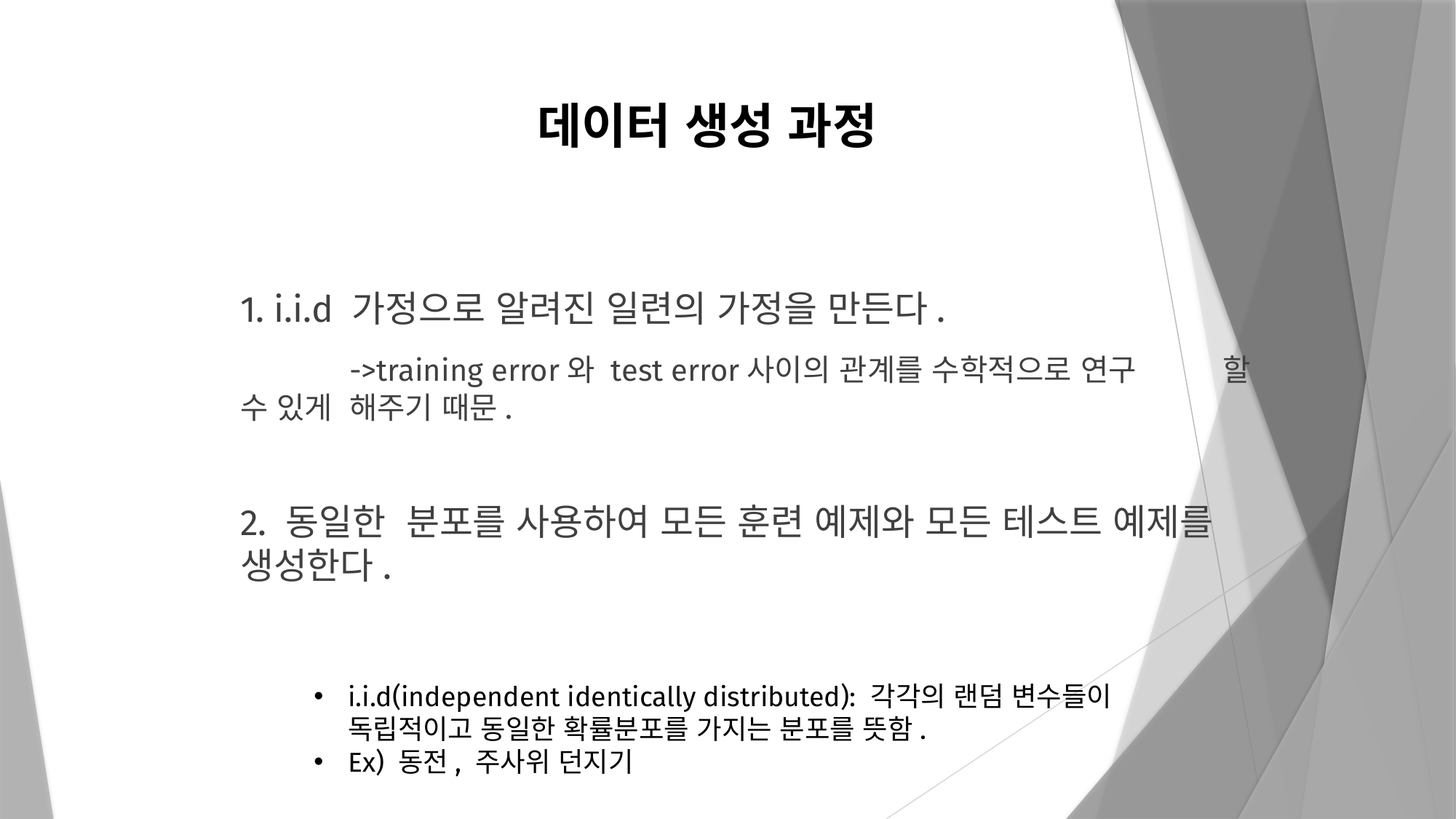

# 데이터 생성 과정
1. i.i.d 가정으로 알려진 일련의 가정을 만든다.
	->training error와 test error사이의 관계를 수학적으로 연구	할 수 있게 	해주기 때문.

2. 동일한  분포를 사용하여 모든 훈련 예제와 모든 테스트 예제를 생성한다.

i.i.d(independent identically distributed): 각각의 랜덤 변수들이 독립적이고 동일한 확률분포를 가지는 분포를 뜻함.
Ex) 동전, 주사위 던지기